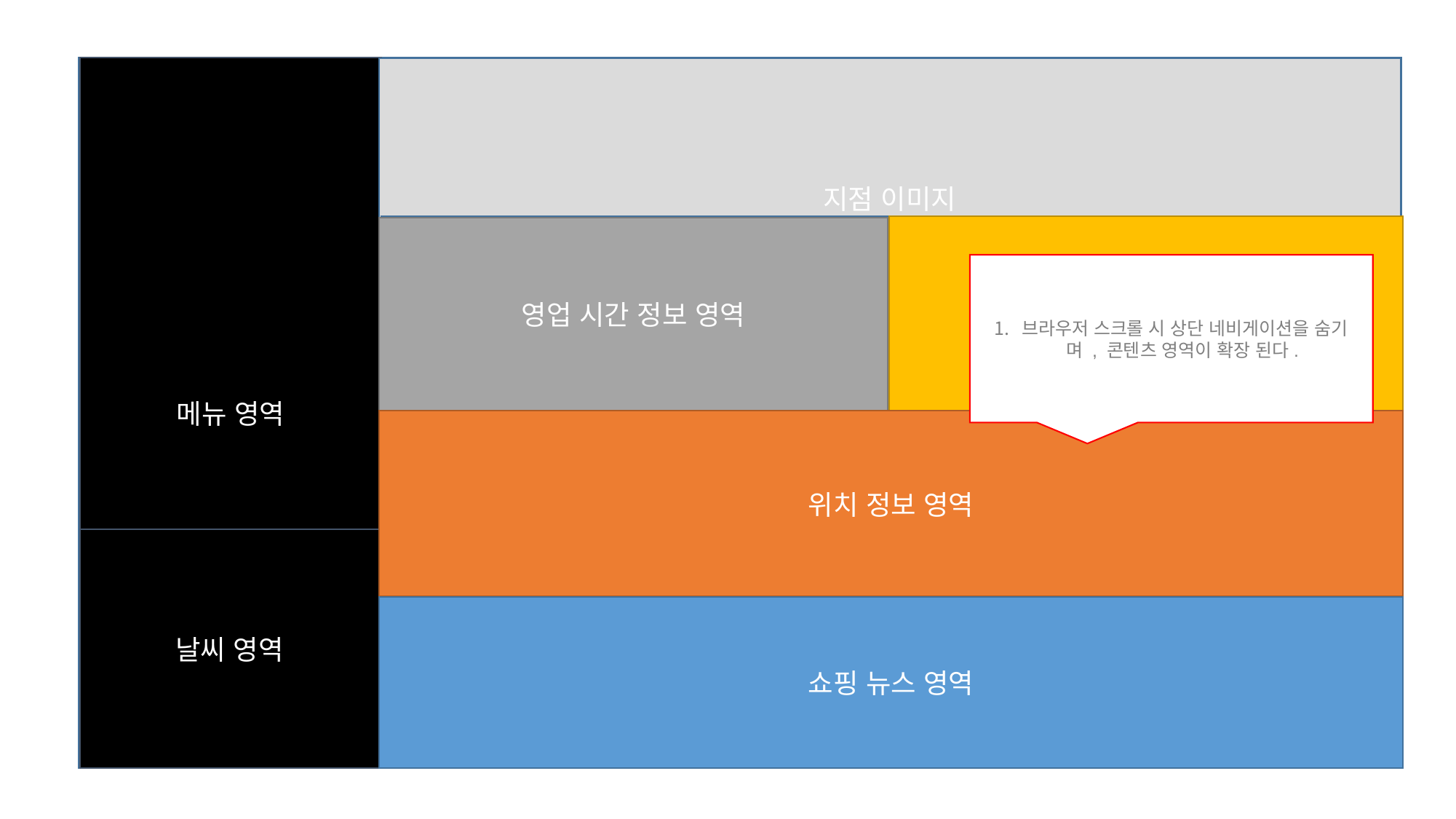

메뉴 영역
지점 이미지
콘텐츠
날씨 영역
달력 영역
영업 시간 정보 영역
위치 정보 영역
쇼핑 뉴스 영역
브라우저 스크롤 시 상단 네비게이션을 숨기며 , 콘텐츠 영역이 확장 된다.